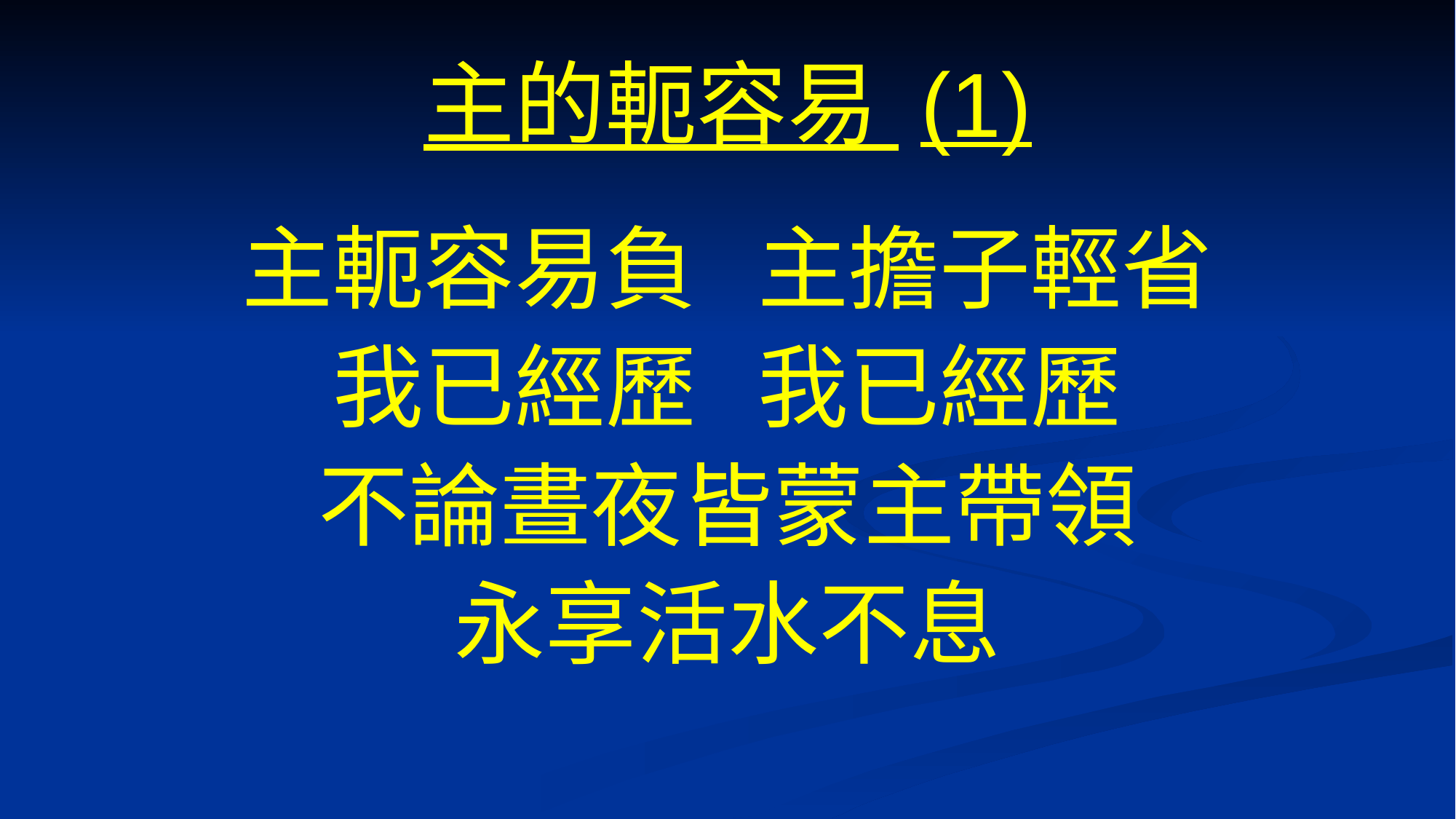

# 主的軛容易 (1)
主軛容易負   主擔子輕省
我已經歷   我已經歷
不論晝夜皆蒙主帶領
永享活水不息